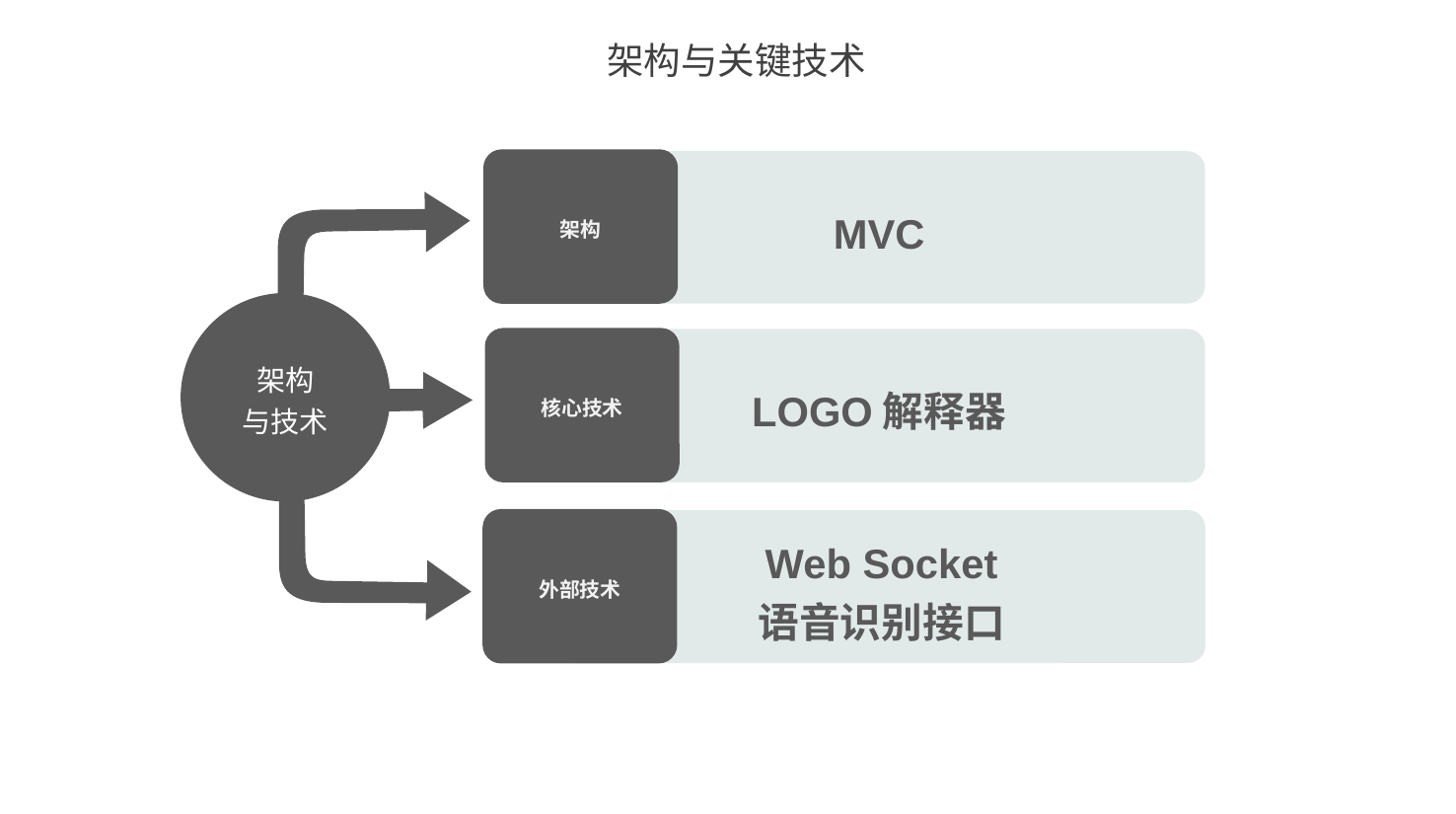

架构与关键技术

架构

MVC

架构
与技术

核心技术

LOGO解释器

外部技术

Web Socket
语音识别接口